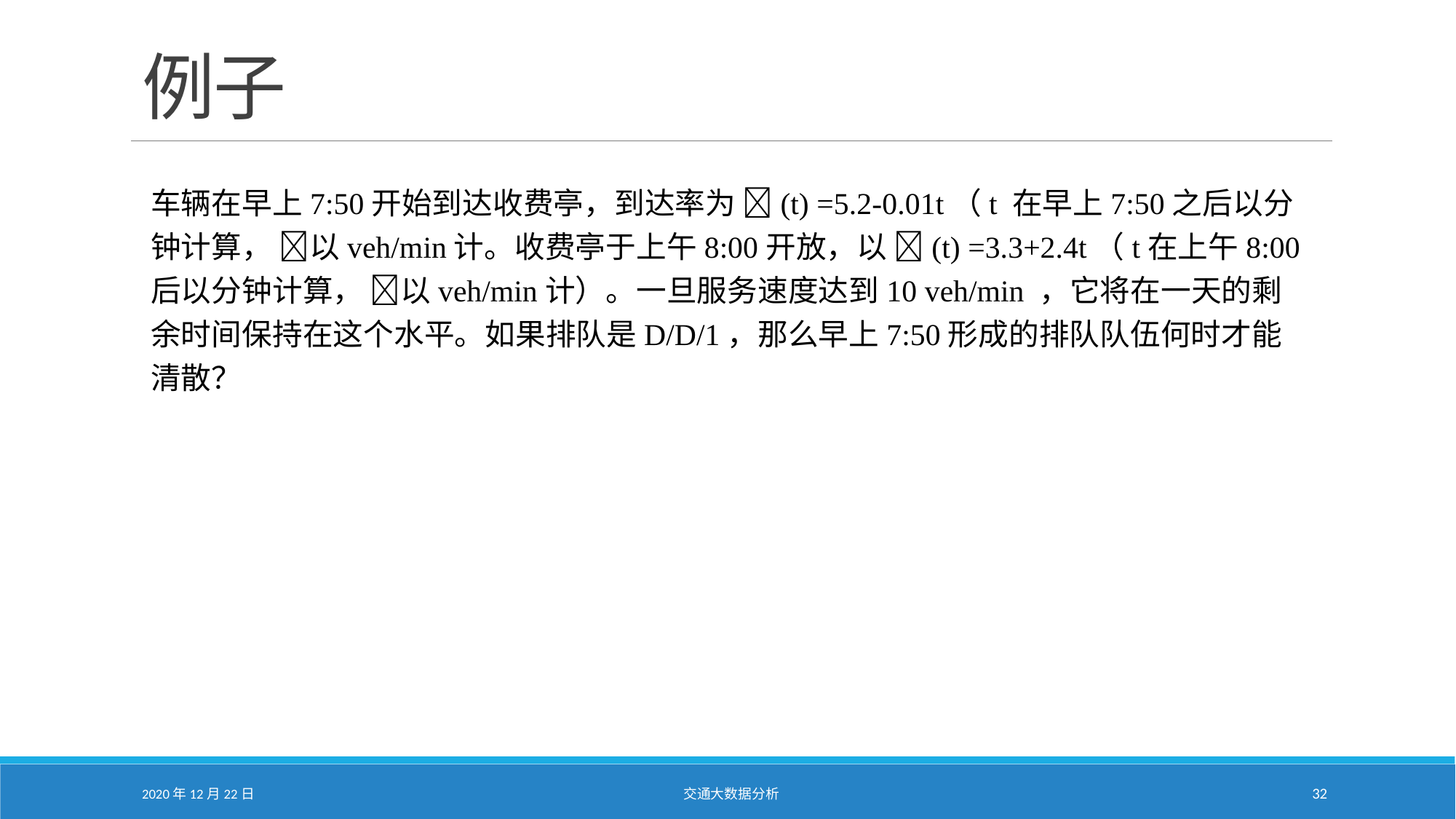

# 例子
车辆在早上7:50开始到达收费亭，到达率为 λ(t) =5.2-0.01t（t 在早上7:50之后以分钟计算， λ以veh/min计。收费亭于上午8:00开放，以 μ(t) =3.3+2.4t（t在上午8:00后以分钟计算， μ以veh/min计）。一旦服务速度达到10 veh/min ，它将在一天的剩余时间保持在这个水平。如果排队是D/D/1，那么早上7:50形成的排队队伍何时才能清散？
2020年12月22日
交通大数据分析
32